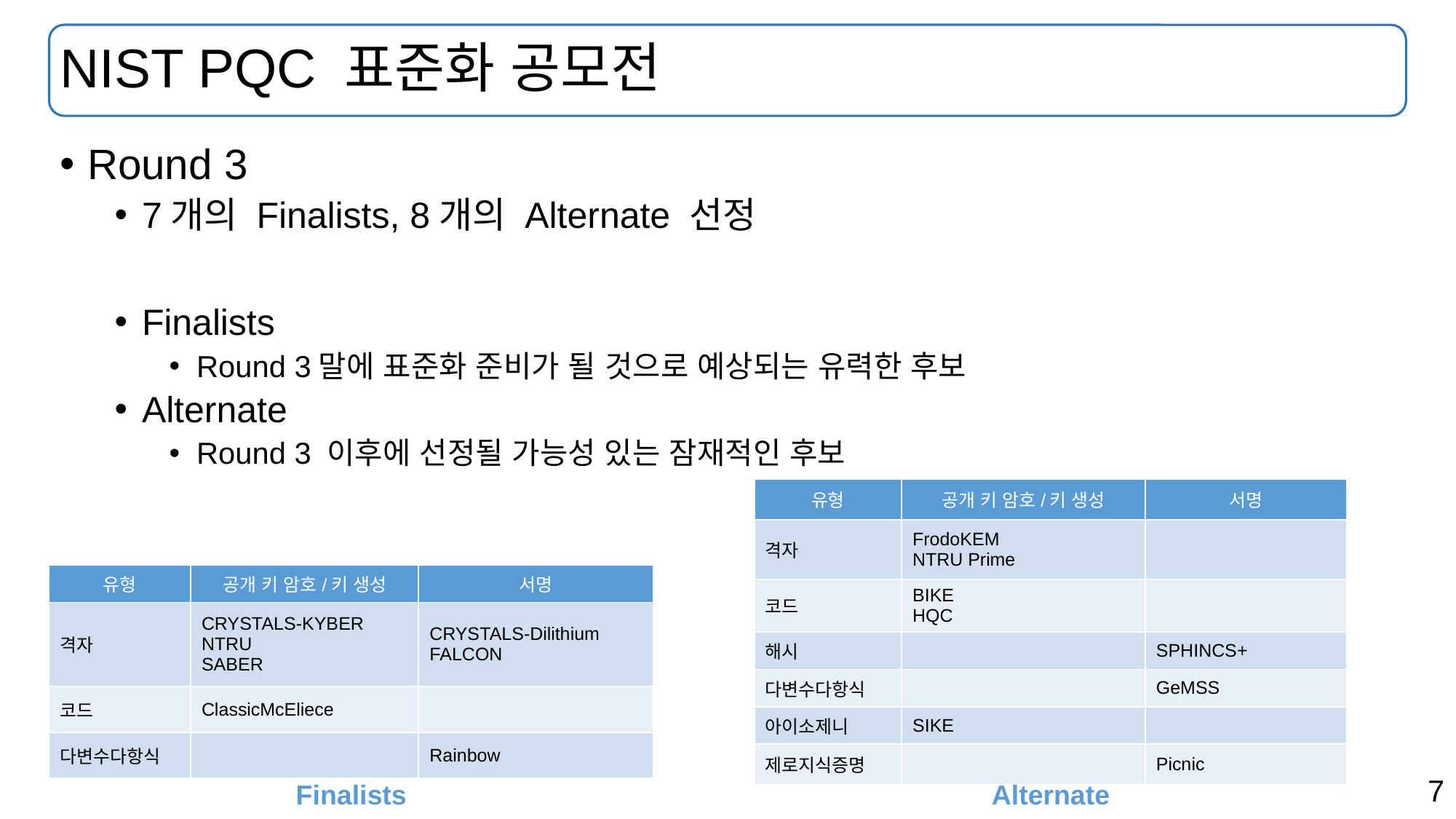

# NIST PQC 표준화 공모전
Round 3
7개의 Finalists, 8개의 Alternate 선정

Finalists
Round 3말에 표준화 준비가 될 것으로 예상되는 유력한 후보
Alternate
Round 3 이후에 선정될 가능성 있는 잠재적인 후보

| 유형 | 공개 키 암호/키 생성 | 서명 |
| --- | --- | --- |
| 격자 | FrodoKEM NTRU Prime |  |
| 코드 | BIKE HQC |  |
| 해시 |  | SPHINCS+ |
| 다변수다항식 |  | GeMSS |
| 아이소제니 | SIKE |  |
| 제로지식증명 |  | Picnic |
| 유형 | 공개 키 암호/키 생성 | 서명 |
| --- | --- | --- |
| 격자 | CRYSTALS-KYBER NTRU SABER | CRYSTALS-Dilithium FALCON |
| 코드 | ClassicMcEliece |  |
| 다변수다항식 |  | Rainbow |
Finalists
Alternate